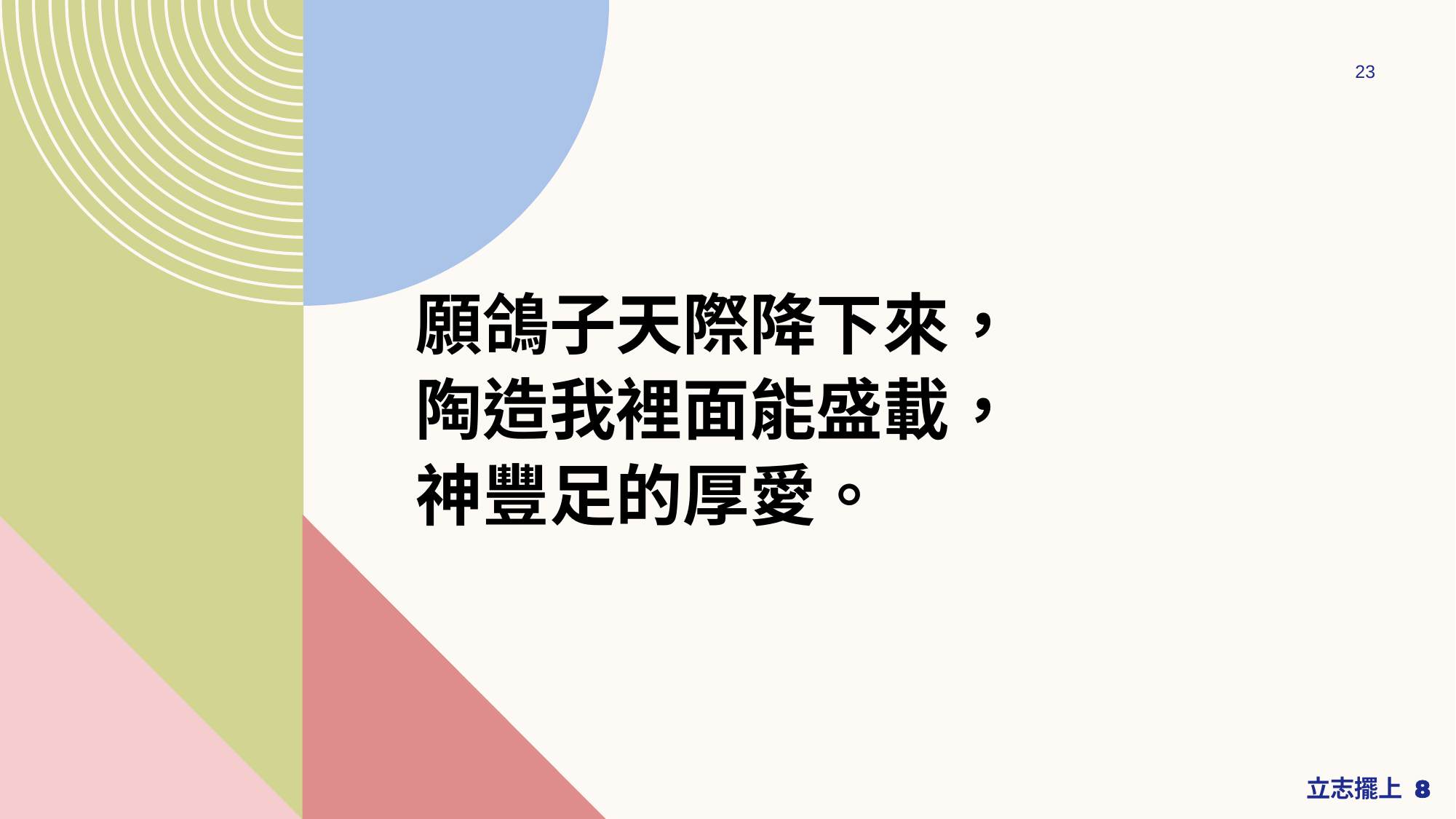

23
願鴿子天際降下來，
陶造我裡面能盛載，
神豐足的厚愛。
# 立志擺上 8